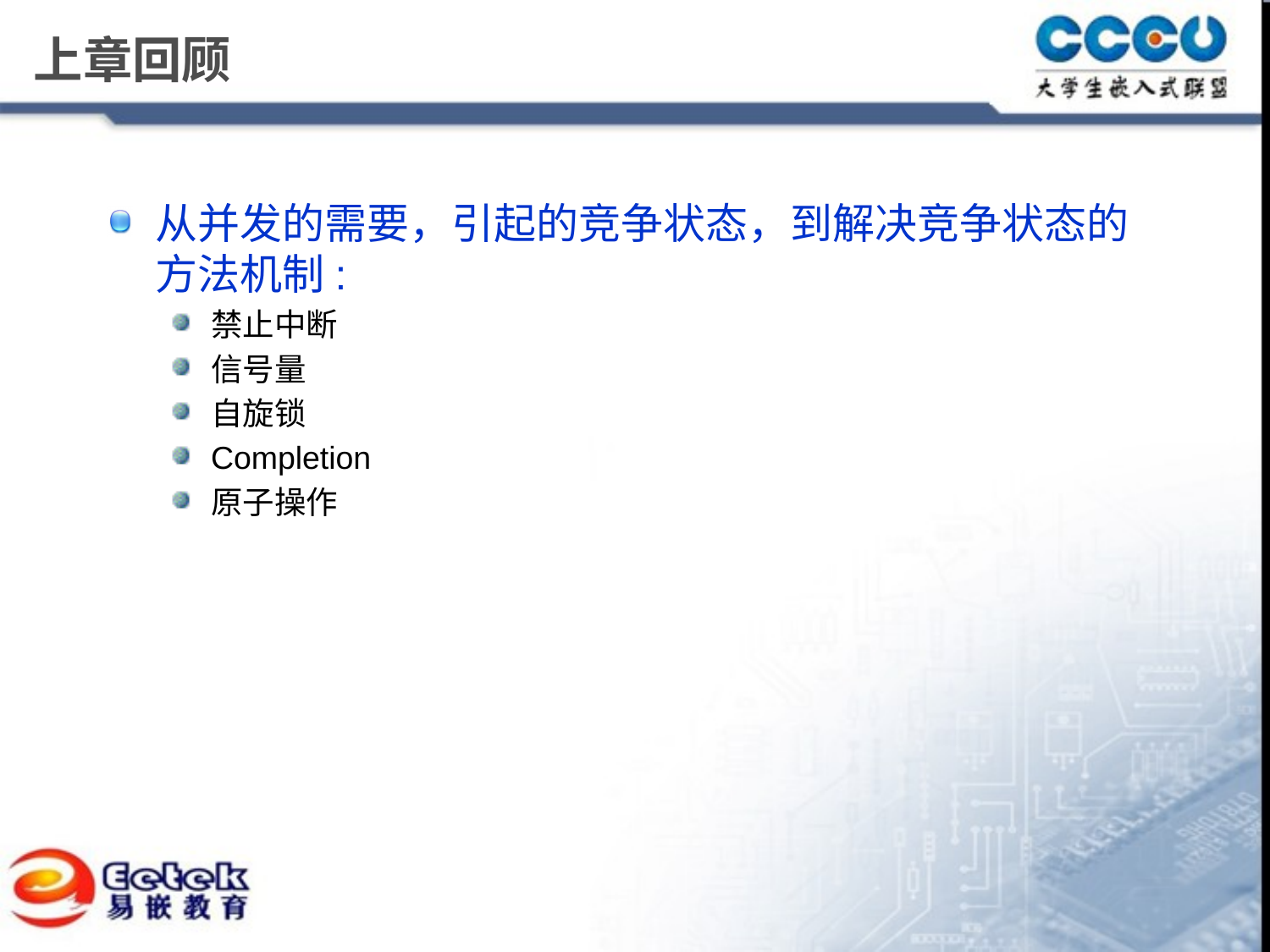

# 上章回顾
从并发的需要，引起的竞争状态，到解决竞争状态的方法机制:
禁止中断
信号量
自旋锁
Completion
原子操作